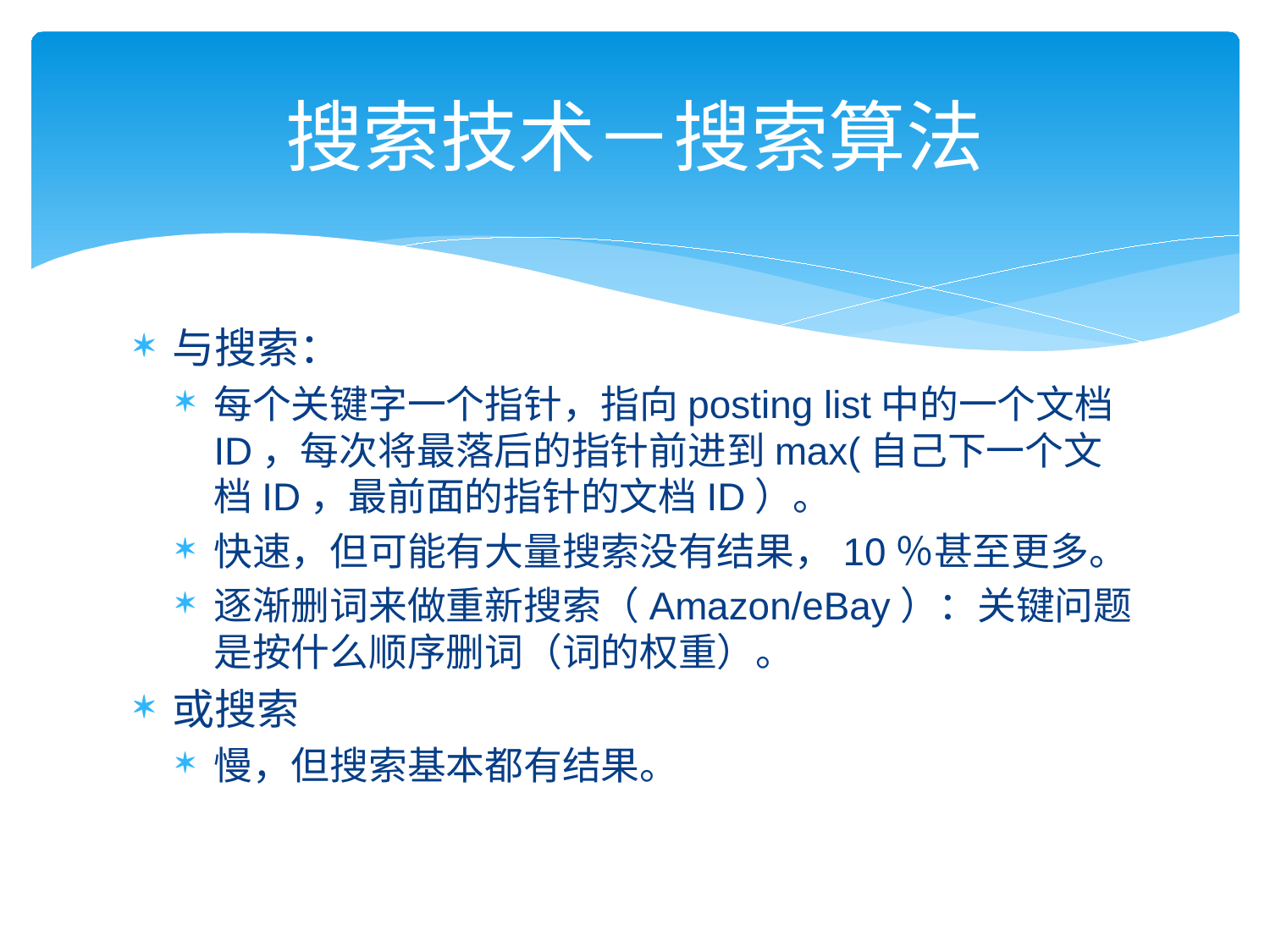

# 搜索技术－搜索算法
与搜索：
每个关键字一个指针，指向posting list中的一个文档ID，每次将最落后的指针前进到max(自己下一个文档ID，最前面的指针的文档ID）。
快速，但可能有大量搜索没有结果，10％甚至更多。
逐渐删词来做重新搜索（Amazon/eBay）：关键问题是按什么顺序删词（词的权重）。
或搜索
慢，但搜索基本都有结果。